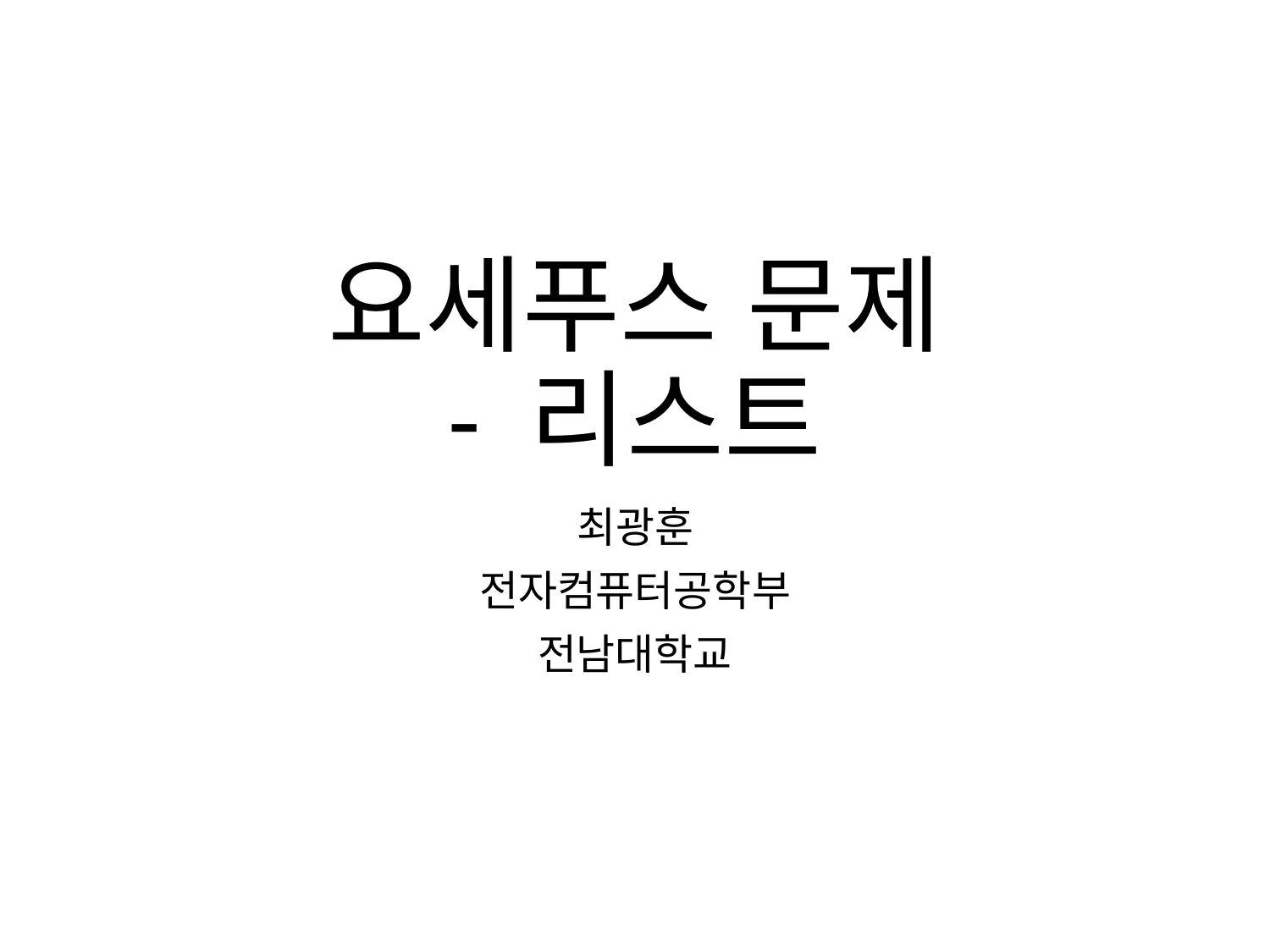

# 요세푸스 문제 - 리스트
최광훈
전자컴퓨터공학부
전남대학교